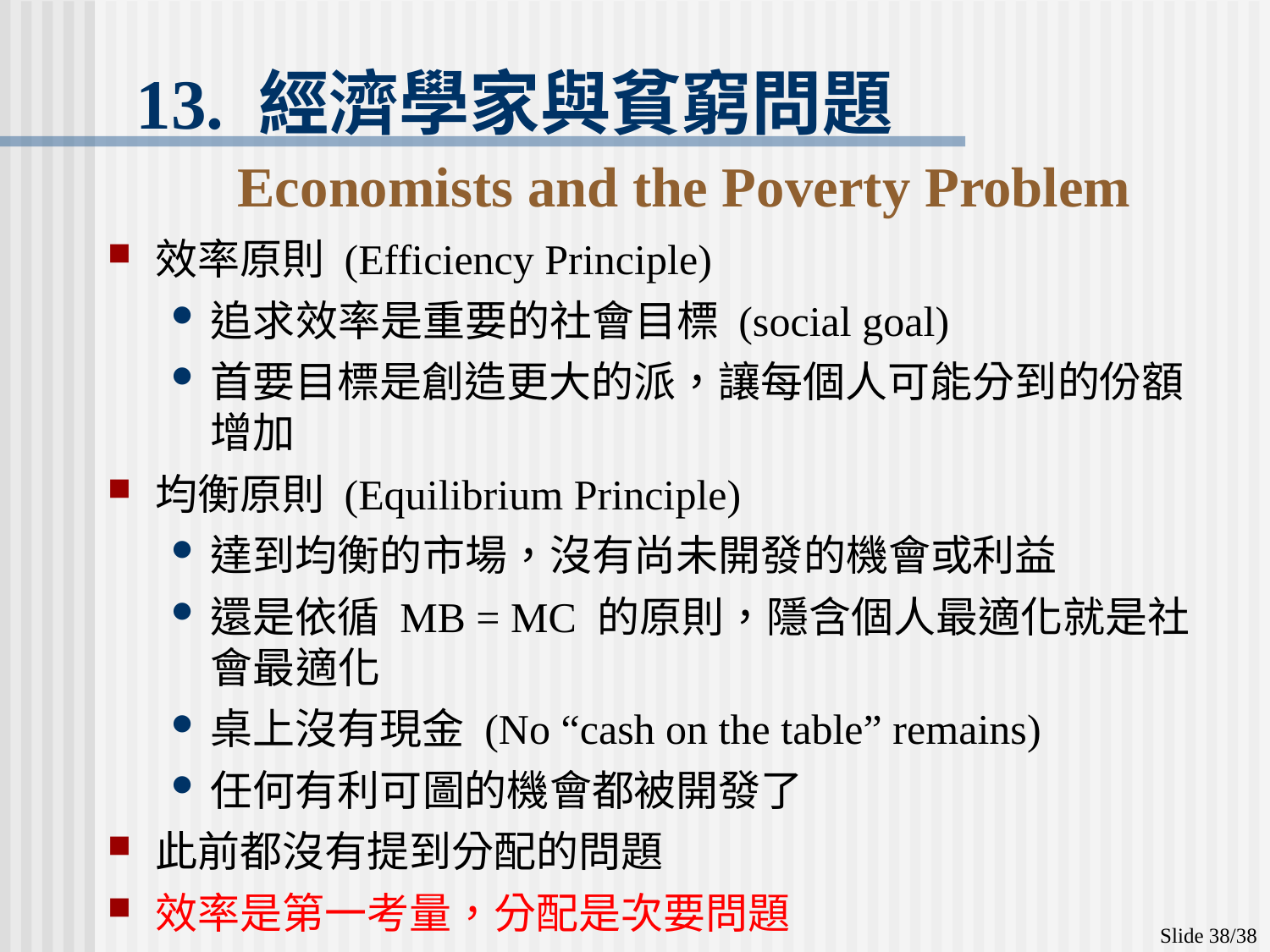

# 13. 經濟學家與貧窮問題 Economists and the Poverty Problem
效率原則 (Efficiency Principle)
追求效率是重要的社會目標 (social goal)
首要目標是創造更大的派，讓每個人可能分到的份額增加
均衡原則 (Equilibrium Principle)
達到均衡的市場，沒有尚未開發的機會或利益
還是依循 MB = MC 的原則，隱含個人最適化就是社會最適化
桌上沒有現金 (No “cash on the table” remains)
任何有利可圖的機會都被開發了
此前都沒有提到分配的問題
效率是第一考量，分配是次要問題
Slide 38/38